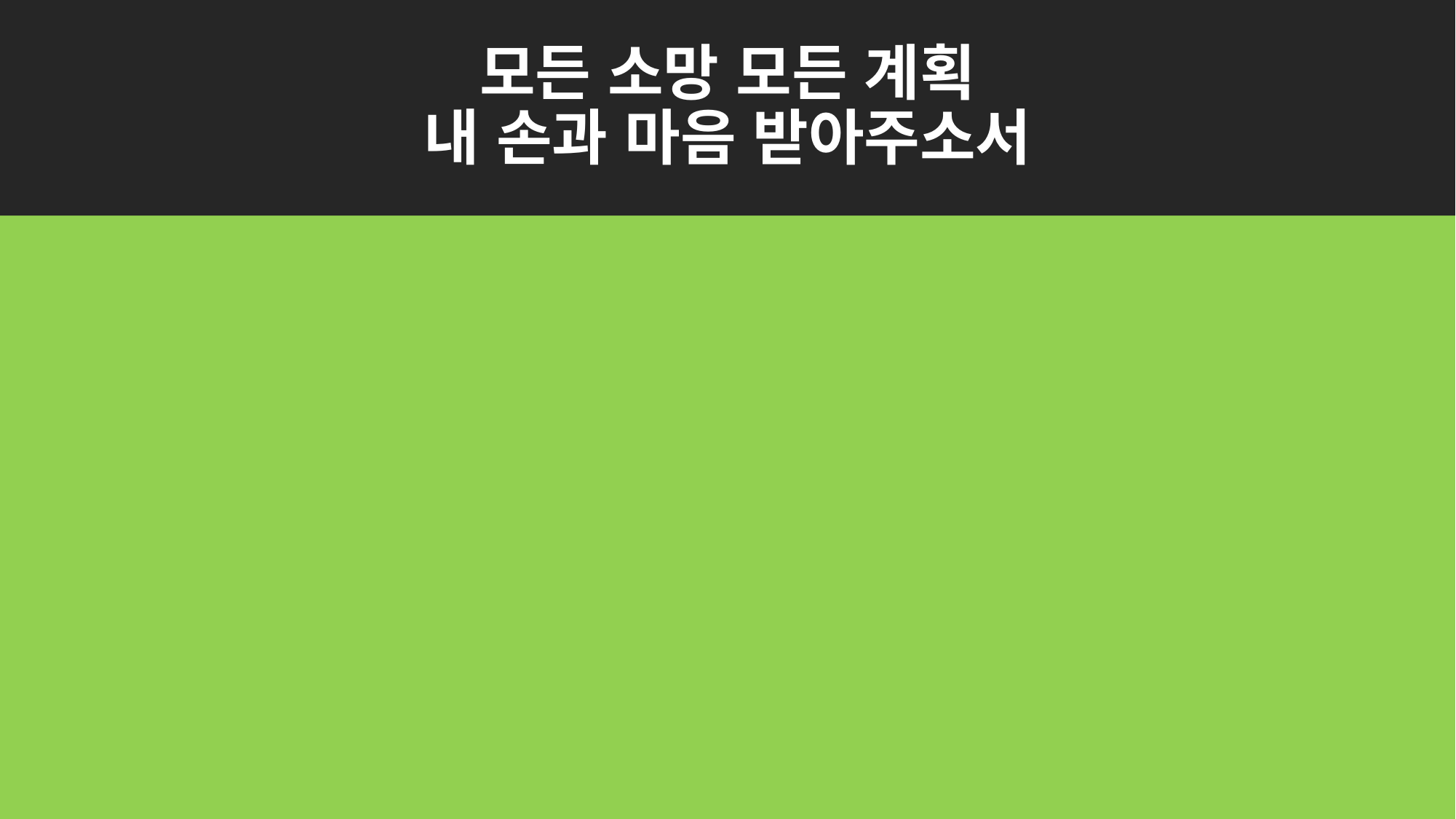

# 모든 소망 모든 계획 내 손과 마음 받아주소서